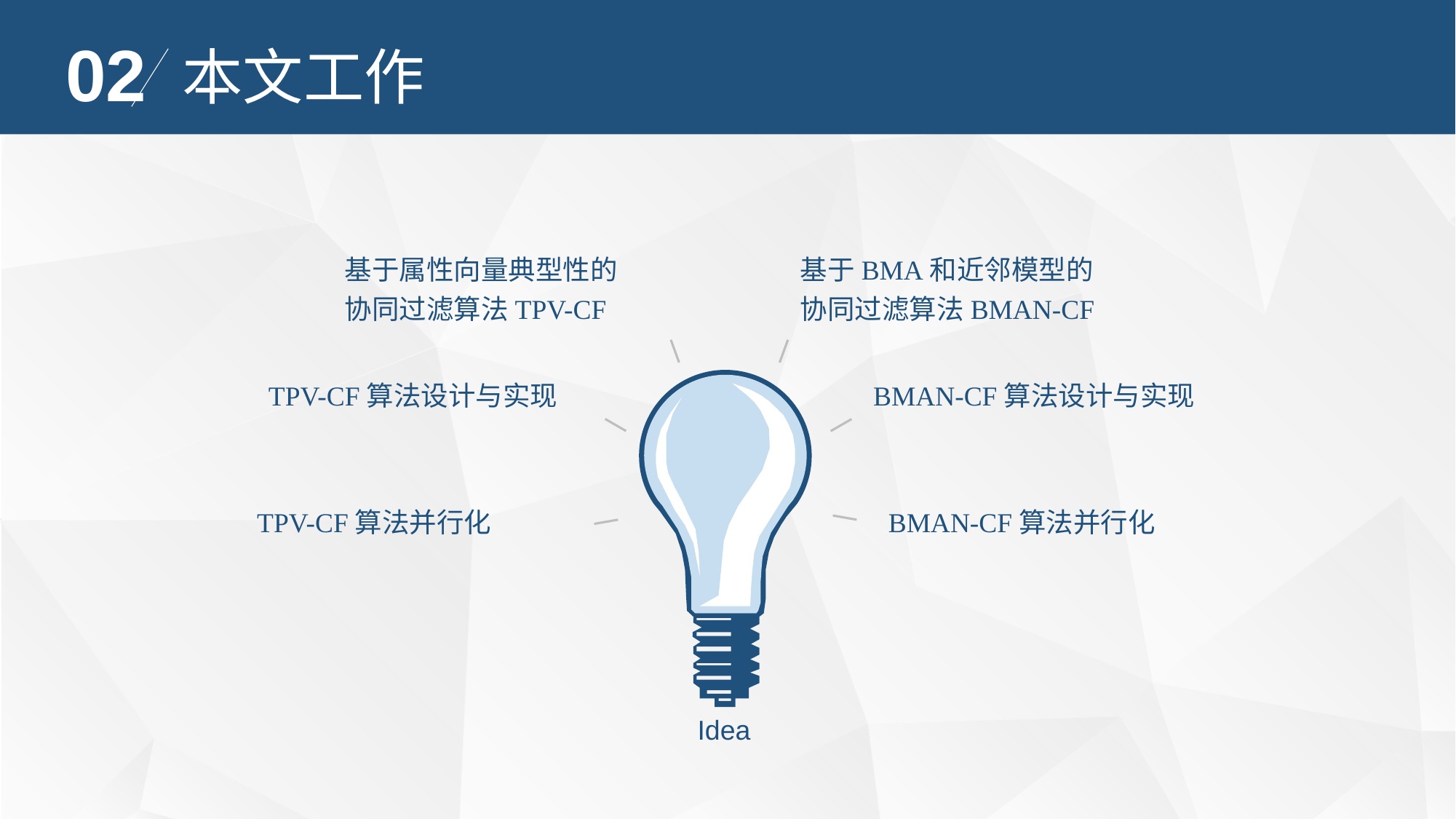

02
本文工作
基于属性向量典型性的
协同过滤算法TPV-CF
基于BMA和近邻模型的
协同过滤算法BMAN-CF

Idea
TPV-CF算法设计与实现
BMAN-CF算法设计与实现
TPV-CF算法并行化
BMAN-CF算法并行化